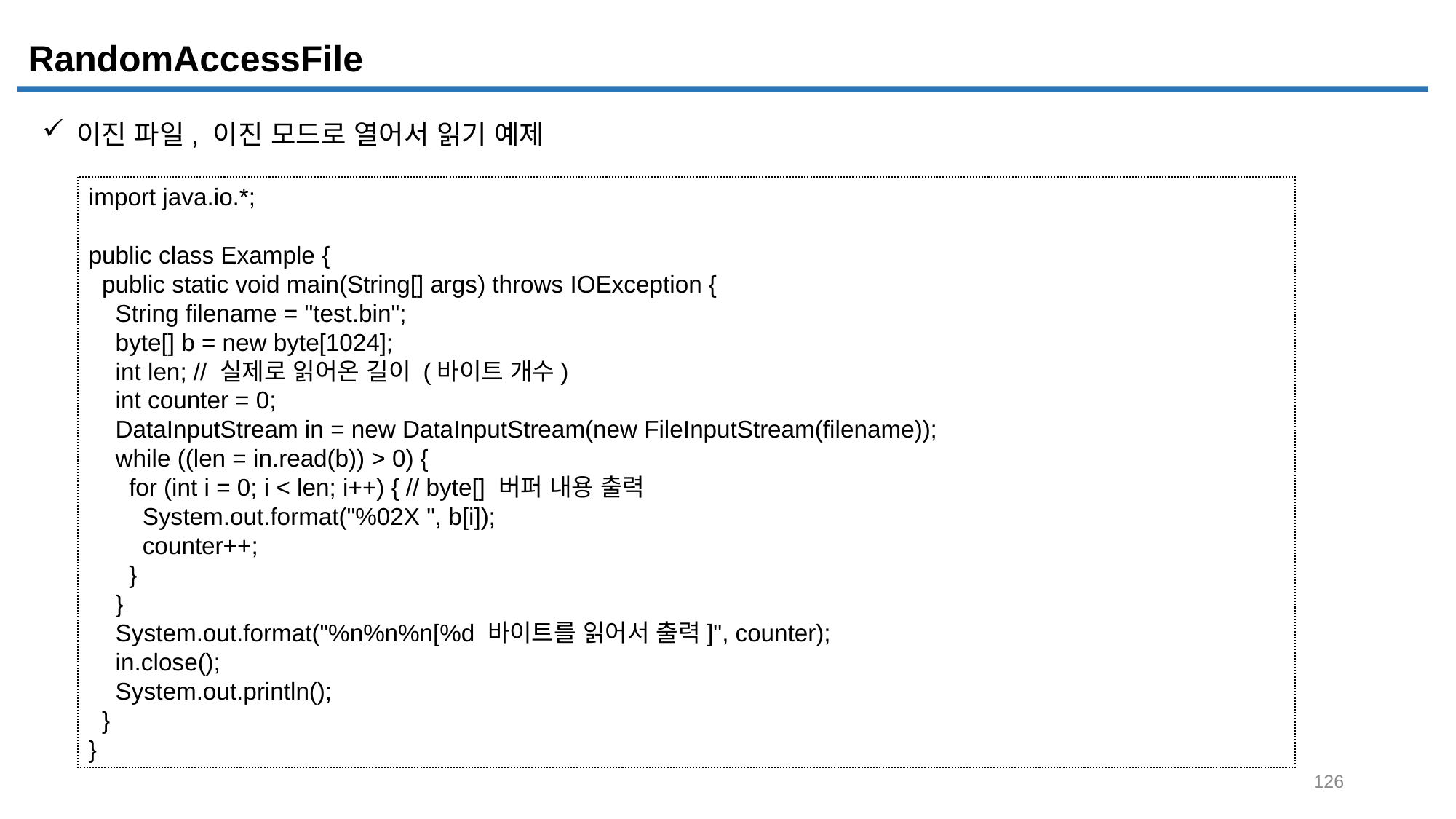

RandomAccessFile

이진 파일, 이진 모드로 열어서 읽기 예제
import java.io.*;

public class Example {
  public static void main(String[] args) throws IOException {
    String filename = "test.bin";
    byte[] b = new byte[1024];
    int len; // 실제로 읽어온 길이 (바이트 개수)
    int counter = 0;
    DataInputStream in = new DataInputStream(new FileInputStream(filename));
    while ((len = in.read(b)) > 0) {
      for (int i = 0; i < len; i++) { // byte[] 버퍼 내용 출력
        System.out.format("%02X ", b[i]);
        counter++;
      }
    }
    System.out.format("%n%n%n[%d 바이트를 읽어서 출력]", counter);
    in.close();
    System.out.println();
  }
}
126